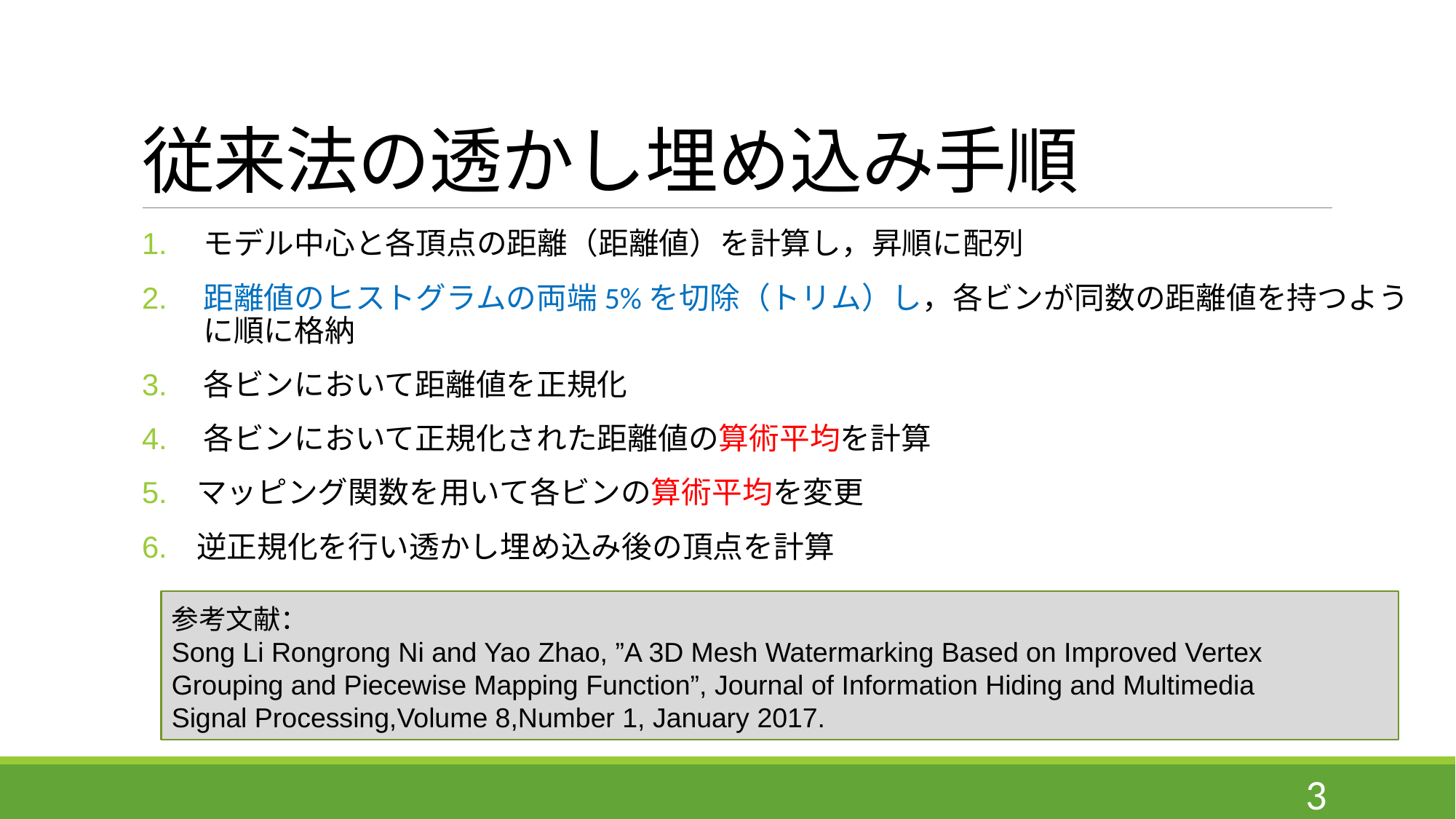

# 従来法の透かし埋め込み手順
モデル中心と各頂点の距離（距離値）を計算し，昇順に配列
距離値のヒストグラムの両端5%を切除（トリム）し，各ビンが同数の距離値を持つように順に格納
各ビンにおいて距離値を正規化
各ビンにおいて正規化された距離値の算術平均を計算
マッピング関数を用いて各ビンの算術平均を変更
逆正規化を行い透かし埋め込み後の頂点を計算

参考文献：
Song Li Rongrong Ni and Yao Zhao, ”A 3D Mesh Watermarking Based on Improved Vertex
Grouping and Piecewise Mapping Function”, Journal of Information Hiding and Multimedia
Signal Processing,Volume 8,Number 1, January 2017.
3